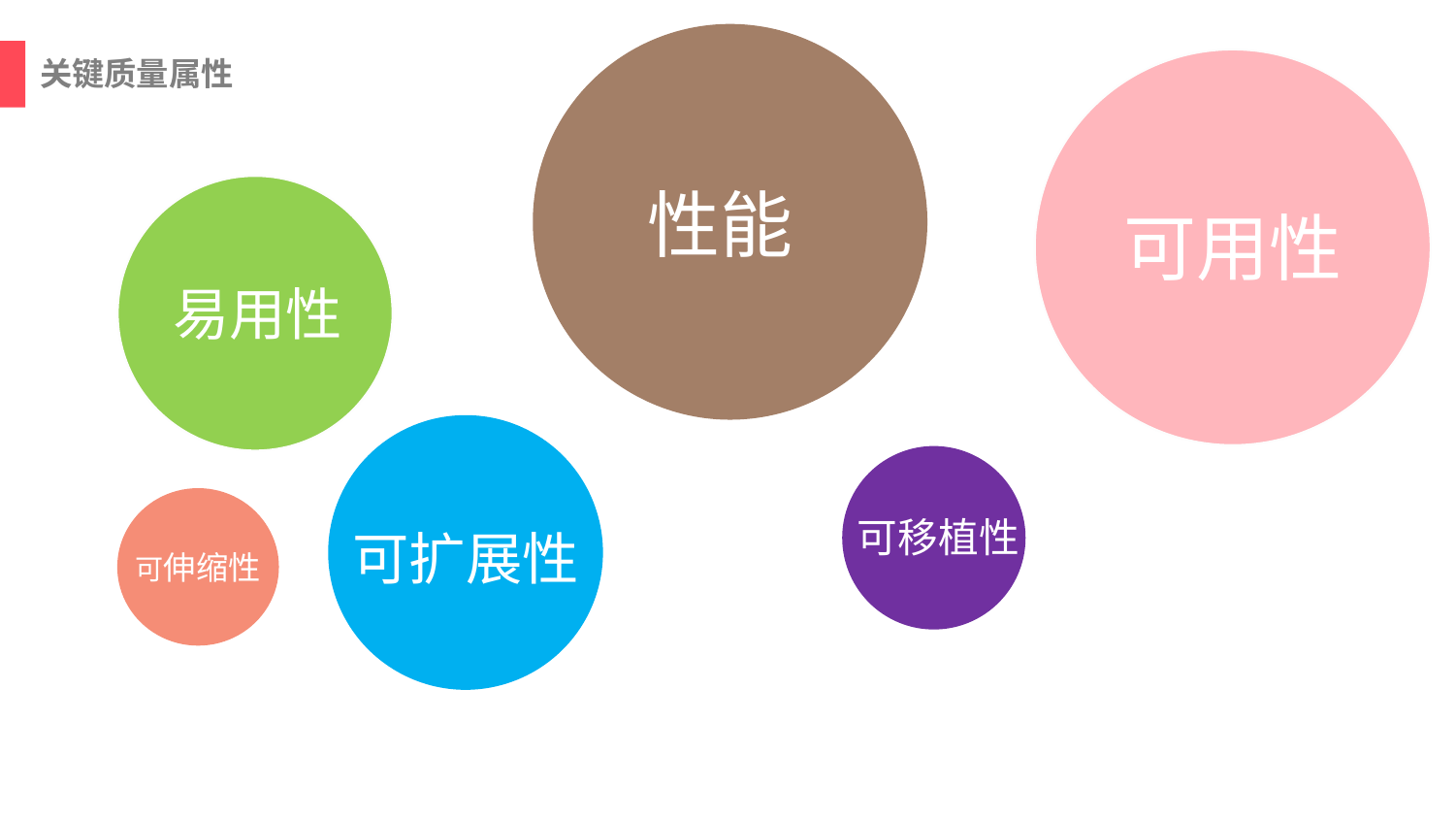

关键质量属性
性能

可用性
易用性

可移植性
可扩展性
可伸缩性